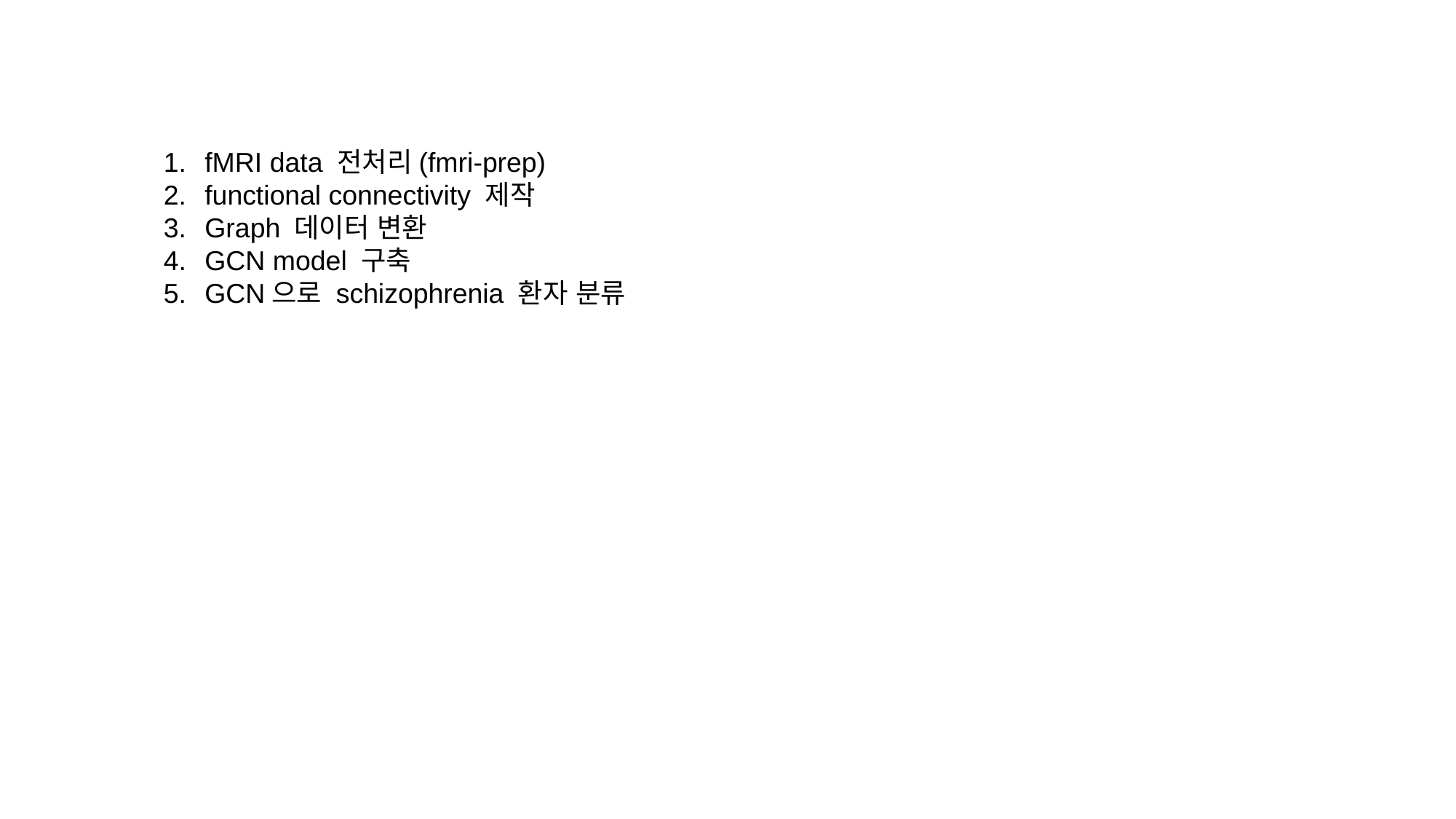

fMRI data 전처리(fmri-prep)
functional connectivity 제작
Graph 데이터 변환
GCN model 구축
GCN으로 schizophrenia 환자 분류